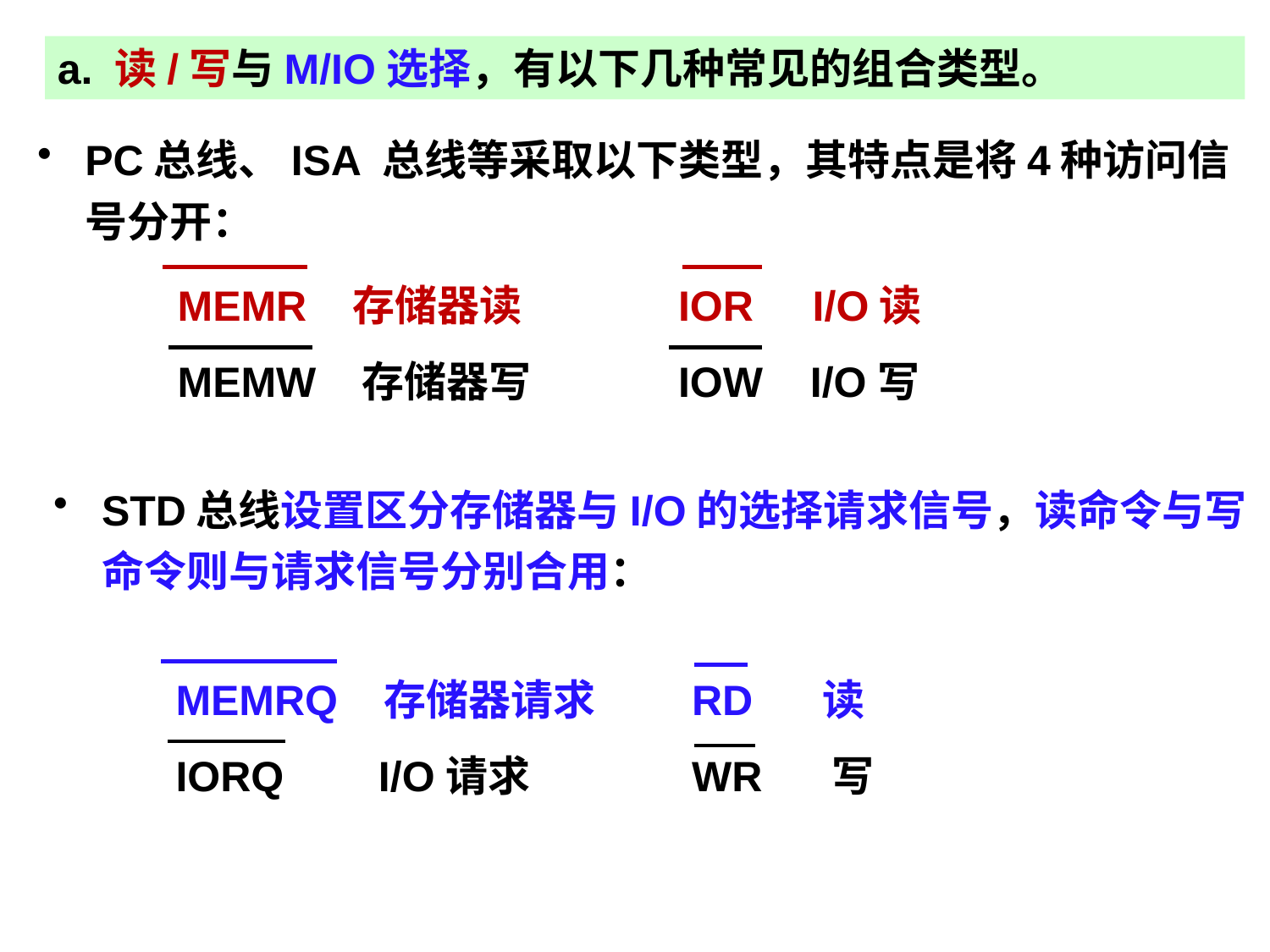

a. 读/写与M/IO选择，有以下几种常见的组合类型。
PC总线、ISA 总线等采取以下类型，其特点是将4种访问信号分开：
MEMR   存储器读
MEMW   存储器写
IOR     I/O读
IOW    I/O写
STD总线设置区分存储器与I/O的选择请求信号，读命令与写命令则与请求信号分别合用：
MEMRQ   存储器请求
IORQ        I/O请求
RD     读
WR     写
155